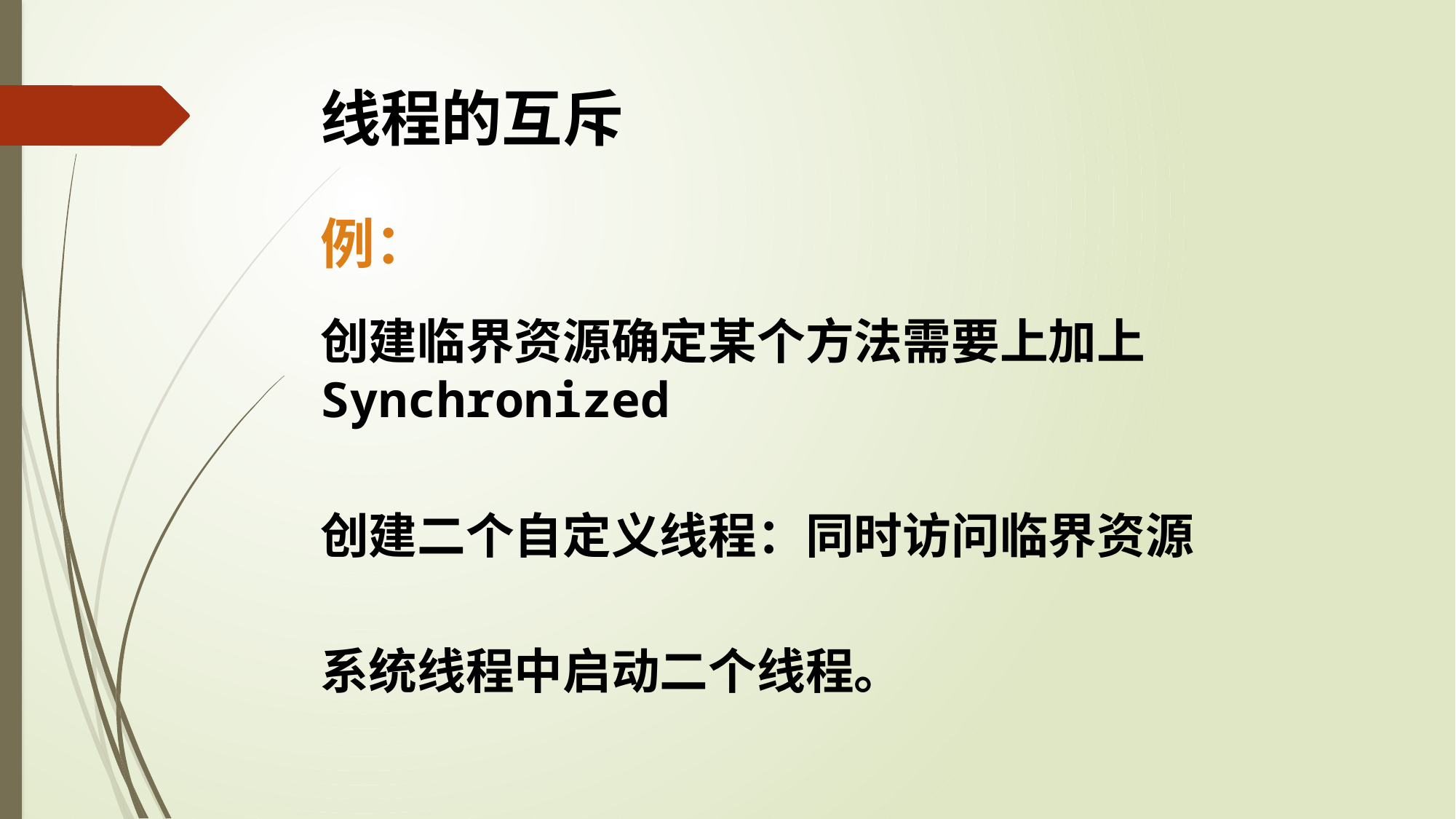

# 线程的互斥
例：
创建临界资源确定某个方法需要上加上Synchronized

创建二个自定义线程：同时访问临界资源

系统线程中启动二个线程。